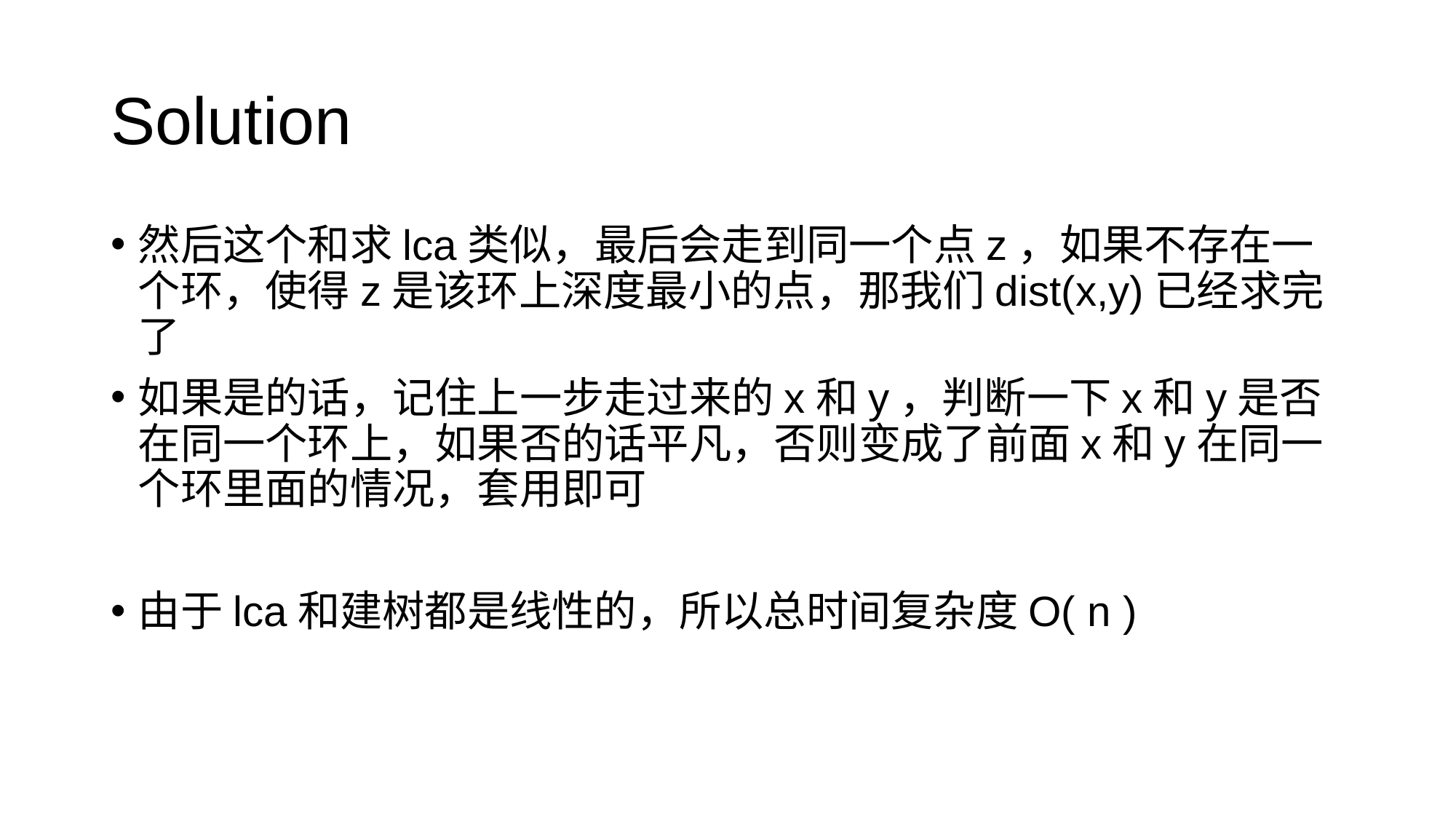

# Solution
然后这个和求lca类似，最后会走到同一个点z，如果不存在一个环，使得z是该环上深度最小的点，那我们dist(x,y)已经求完了
如果是的话，记住上一步走过来的x和y，判断一下x和y是否在同一个环上，如果否的话平凡，否则变成了前面x和y在同一个环里面的情况，套用即可

由于lca和建树都是线性的，所以总时间复杂度O( n )